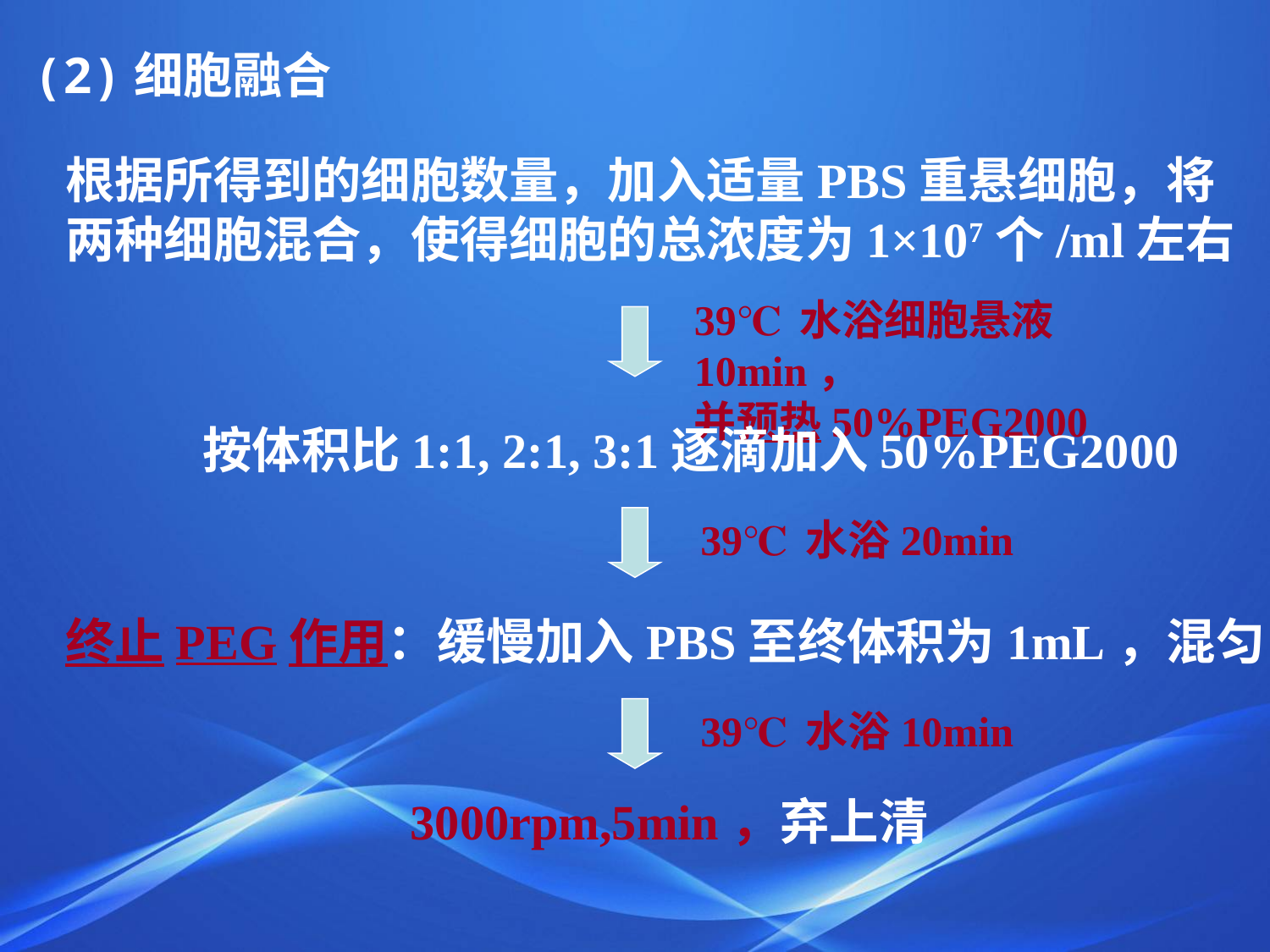

(2)细胞融合

根据所得到的细胞数量，加入适量PBS重悬细胞，将两种细胞混合，使得细胞的总浓度为1×107个/ml左右
39℃ 水浴细胞悬液10min，
并预热50%PEG2000

按体积比1:1, 2:1, 3:1逐滴加入50%PEG2000
39℃ 水浴20min

终止PEG作用：缓慢加入PBS至终体积为1mL，混匀
39℃ 水浴10min

3000rpm,5min，弃上清